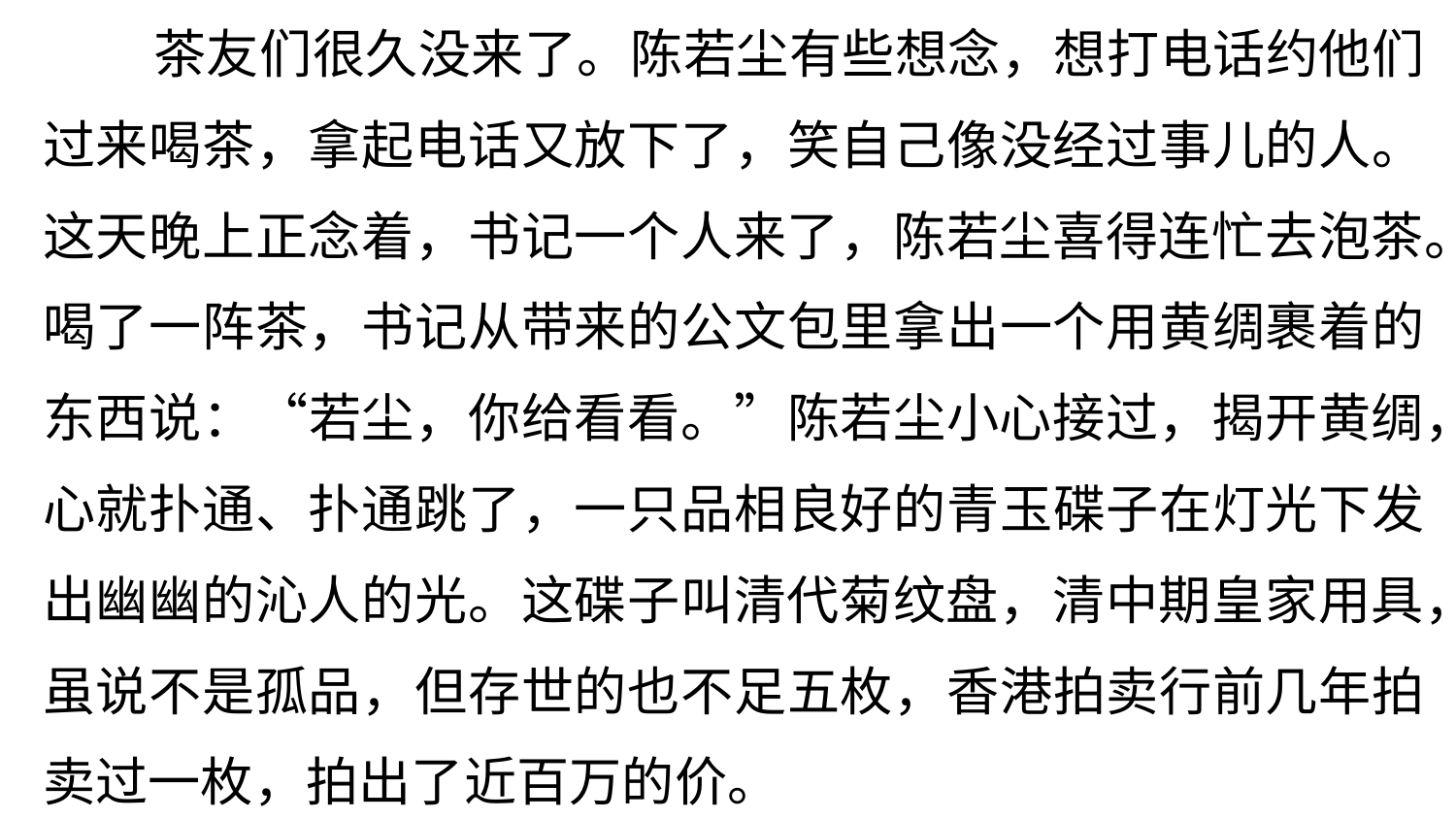

茶友们很久没来了。陈若尘有些想念，想打电话约他们过来喝茶，拿起电话又放下了，笑自己像没经过事儿的人。这天晚上正念着，书记一个人来了，陈若尘喜得连忙去泡茶。喝了一阵茶，书记从带来的公文包里拿出一个用黄绸裹着的东西说：“若尘，你给看看。”陈若尘小心接过，揭开黄绸，心就扑通、扑通跳了，一只品相良好的青玉碟子在灯光下发出幽幽的沁人的光。这碟子叫清代菊纹盘，清中期皇家用具，虽说不是孤品，但存世的也不足五枚，香港拍卖行前几年拍卖过一枚，拍出了近百万的价。